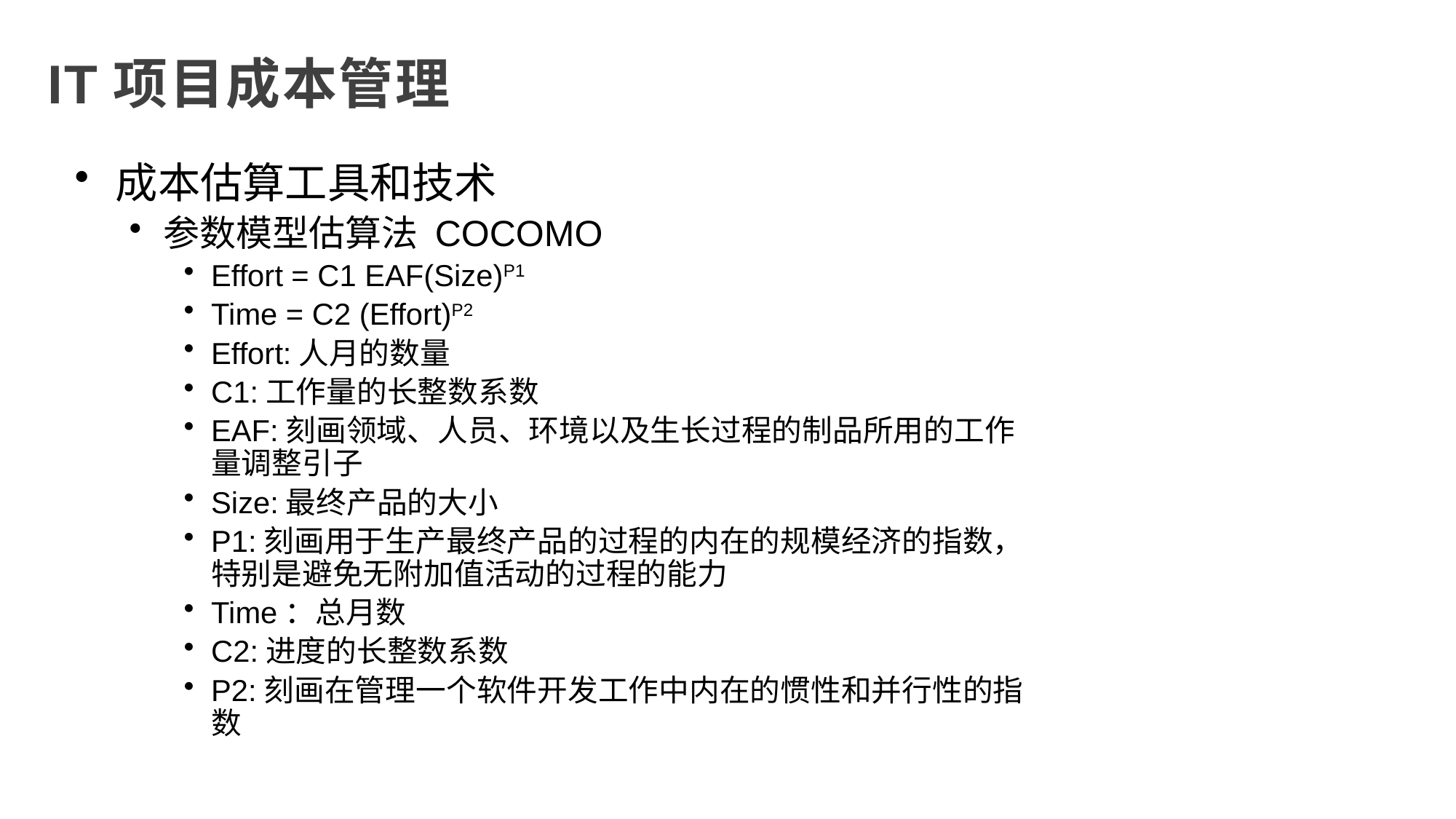

# IT项目成本管理
成本估算工具和技术
参数模型估算法 COCOMO
Effort = C1 EAF(Size)P1
Time = C2 (Effort)P2
Effort:人月的数量
C1:工作量的长整数系数
EAF:刻画领域、人员、环境以及生长过程的制品所用的工作量调整引子
Size:最终产品的大小
P1:刻画用于生产最终产品的过程的内在的规模经济的指数，特别是避免无附加值活动的过程的能力
Time：总月数
C2:进度的长整数系数
P2:刻画在管理一个软件开发工作中内在的惯性和并行性的指数